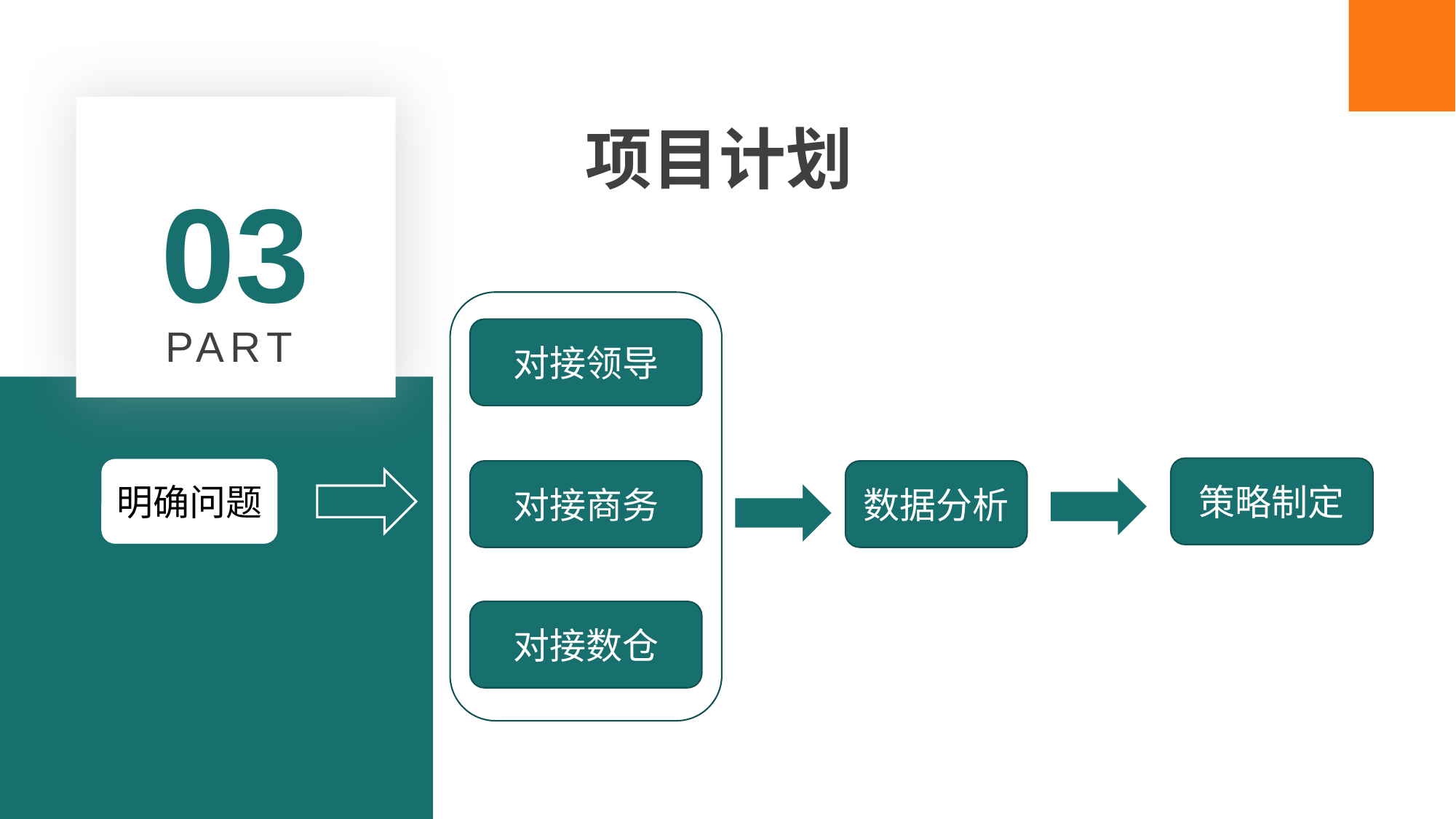

项目计划
03

PART
对接领导

明确问题
策略制定
对接商务
数据分析

对接数仓